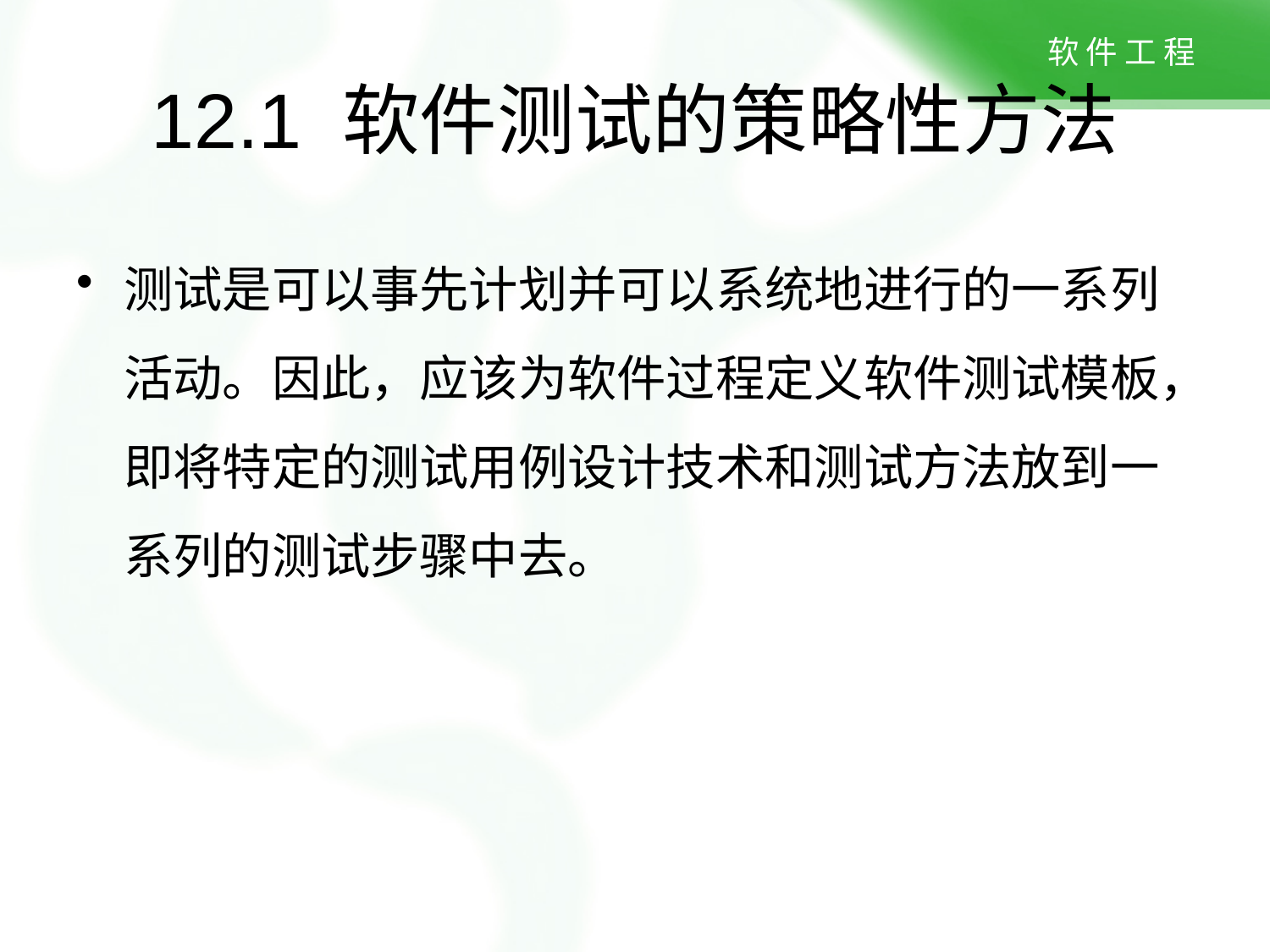

# 12.1 软件测试的策略性方法
测试是可以事先计划并可以系统地进行的一系列活动。因此，应该为软件过程定义软件测试模板，即将特定的测试用例设计技术和测试方法放到一系列的测试步骤中去。